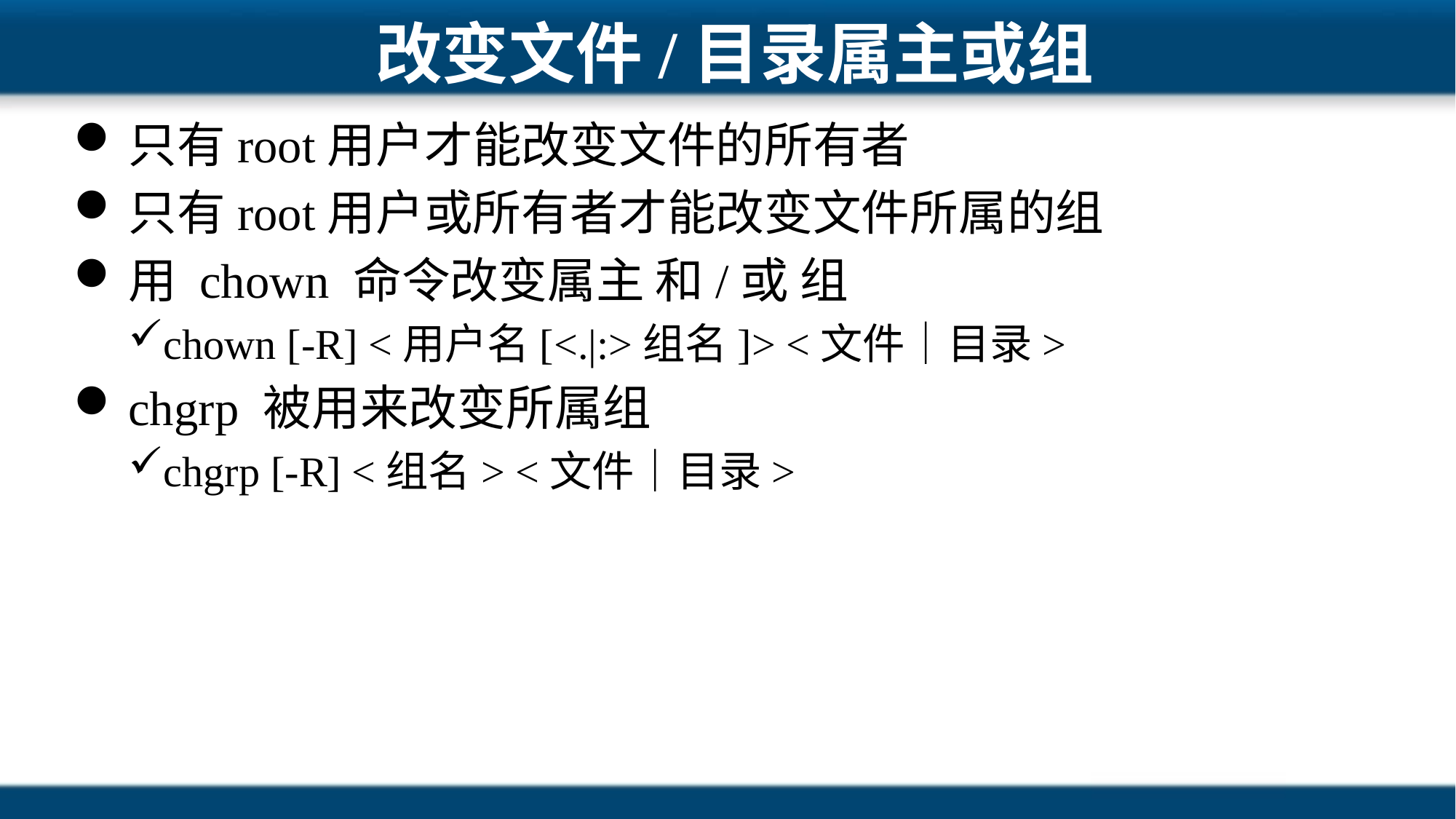

# 改变文件/目录属主或组
只有root用户才能改变文件的所有者
只有root用户或所有者才能改变文件所属的组
用 chown 命令改变属主 和/或 组
chown [-R] <用户名[<.|:>组名]> <文件｜目录>
chgrp 被用来改变所属组
chgrp [-R] <组名> <文件｜目录>